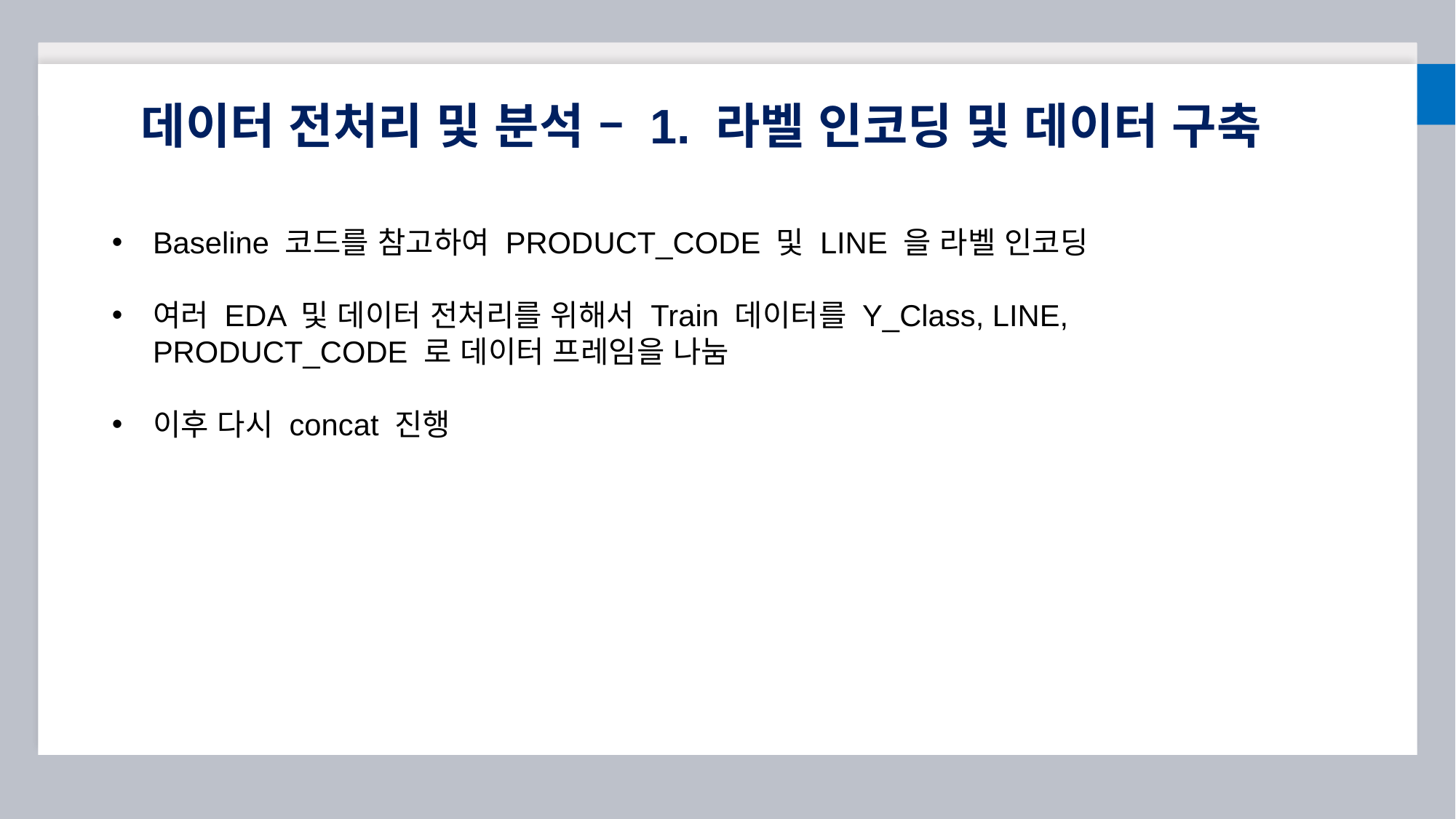

데이터 전처리 및 분석 – 1. 라벨 인코딩 및 데이터 구축

Baseline 코드를 참고하여 PRODUCT_CODE 및 LINE 을 라벨 인코딩

여러 EDA 및 데이터 전처리를 위해서 Train 데이터를 Y_Class, LINE, PRODUCT_CODE 로 데이터 프레임을 나눔

이후 다시 concat 진행